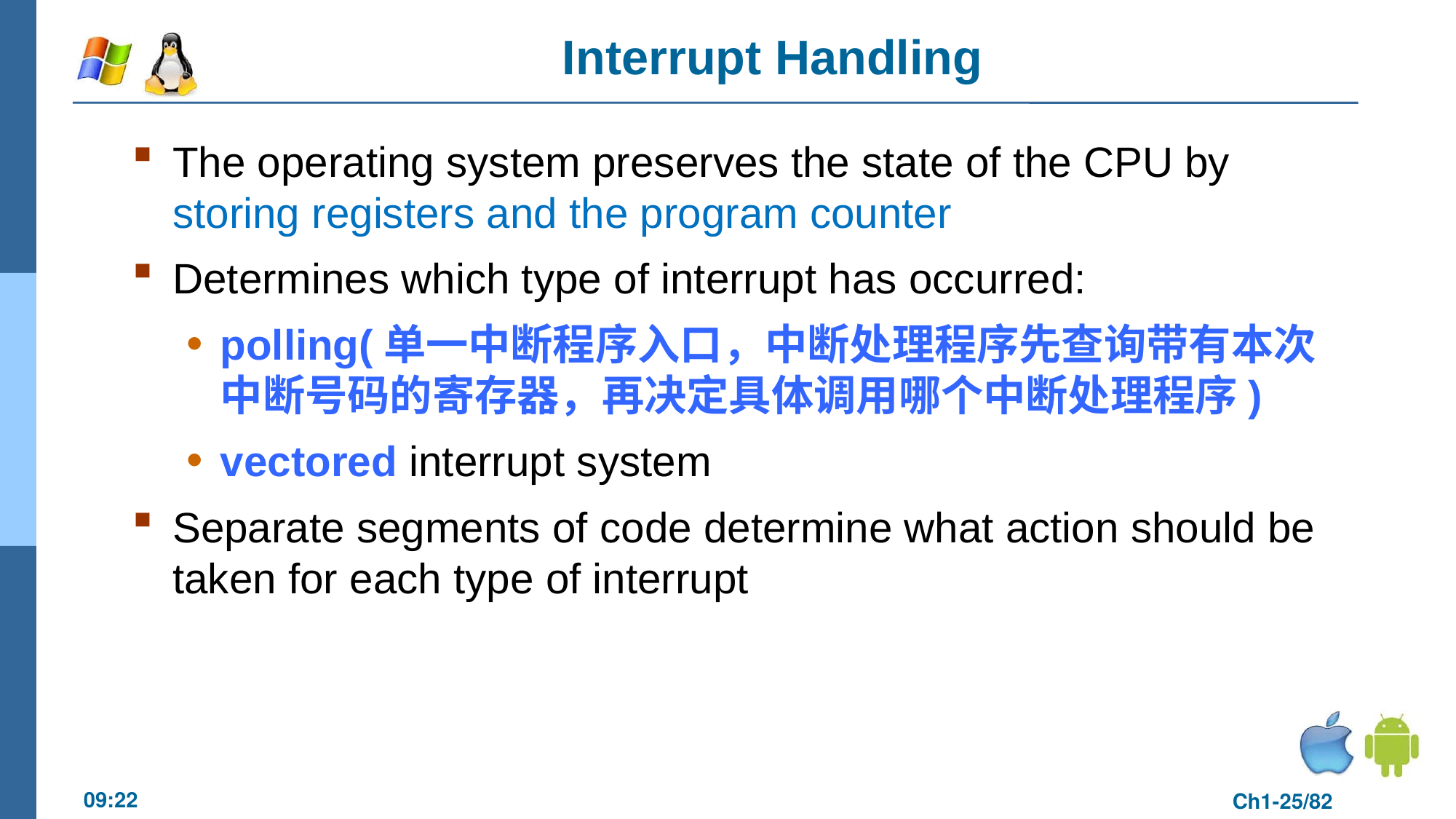

Interrupt Handling
The operating system preserves the state of the CPU by storing registers and the program counter
Determines which type of interrupt has occurred:
polling(单一中断程序入口，中断处理程序先查询带有本次中断号码的寄存器，再决定具体调用哪个中断处理程序)
vectored interrupt system
Separate segments of code determine what action should be taken for each type of interrupt